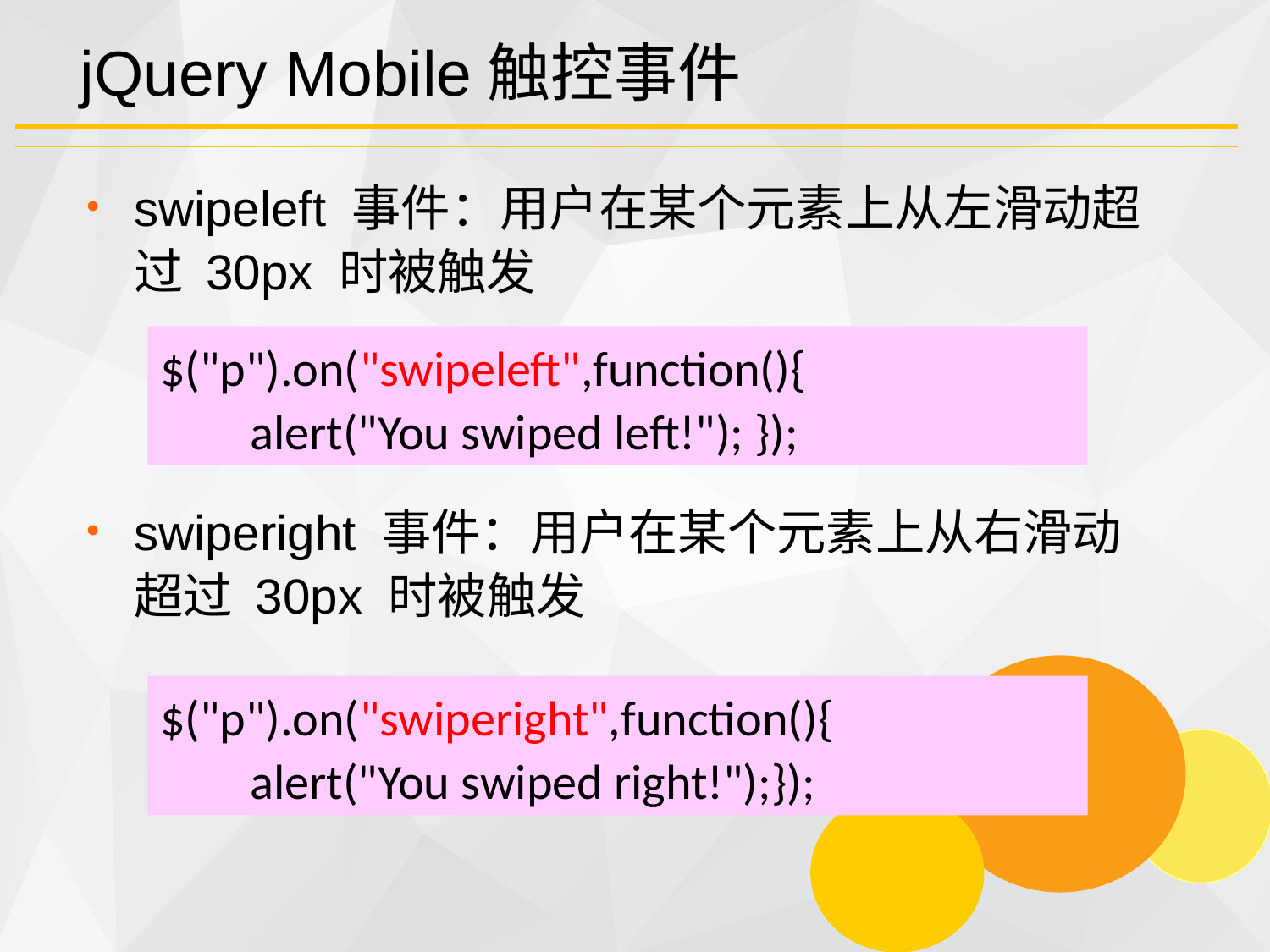

# jQuery Mobile触控事件
swipeleft 事件：用户在某个元素上从左滑动超过 30px 时被触发

swiperight 事件：用户在某个元素上从右滑动超过 30px 时被触发
$("p").on("swipeleft",function(){
        alert("You swiped left!"); });
$("p").on("swiperight",function(){
        alert("You swiped right!");});